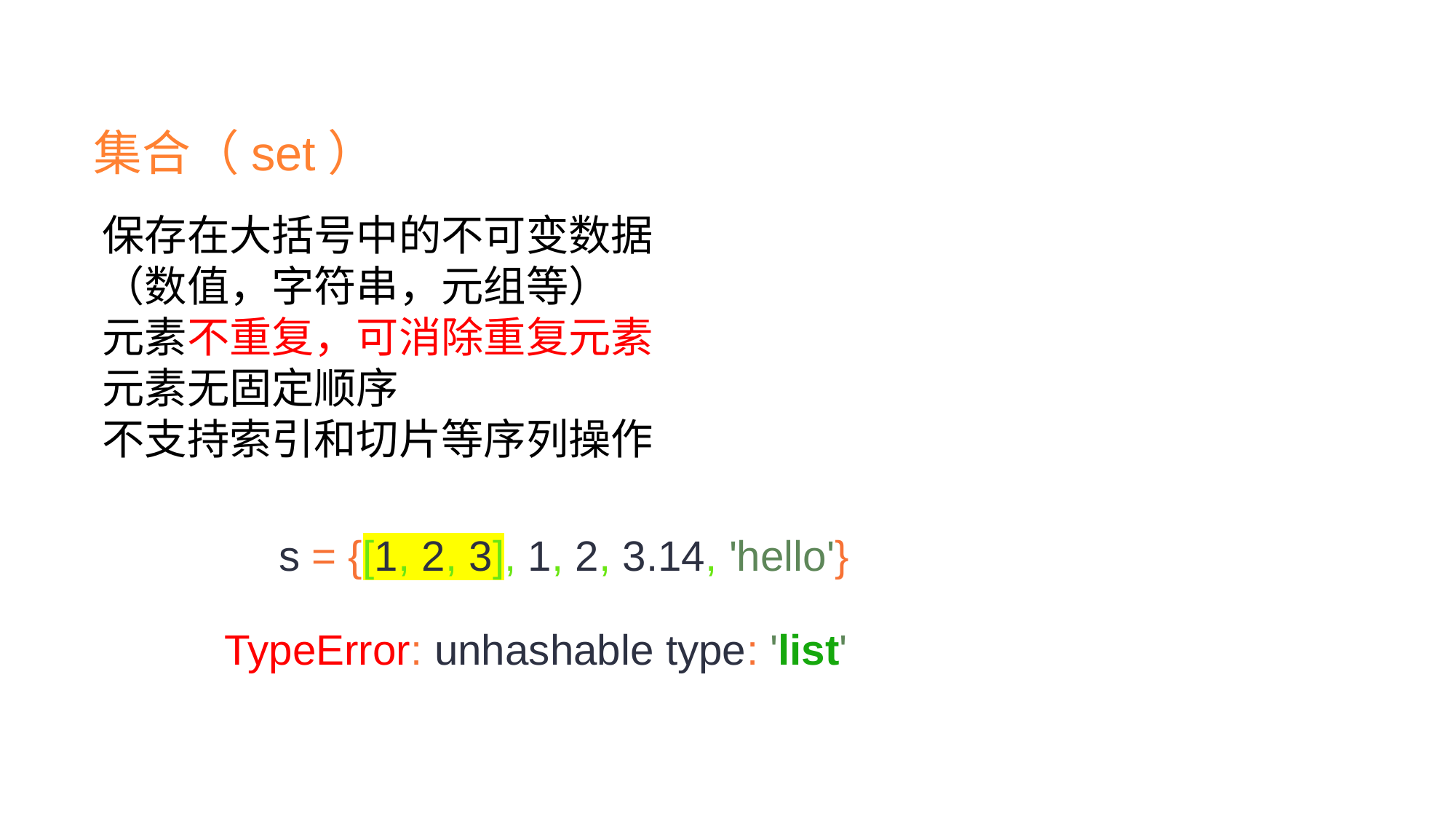

集合（set）
保存在大括号中的不可变数据
（数值，字符串，元组等）
元素不重复，可消除重复元素
元素无固定顺序
不支持索引和切片等序列操作
s = {[1, 2, 3], 1, 2, 3.14, 'hello'}
TypeError: unhashable type: 'list'